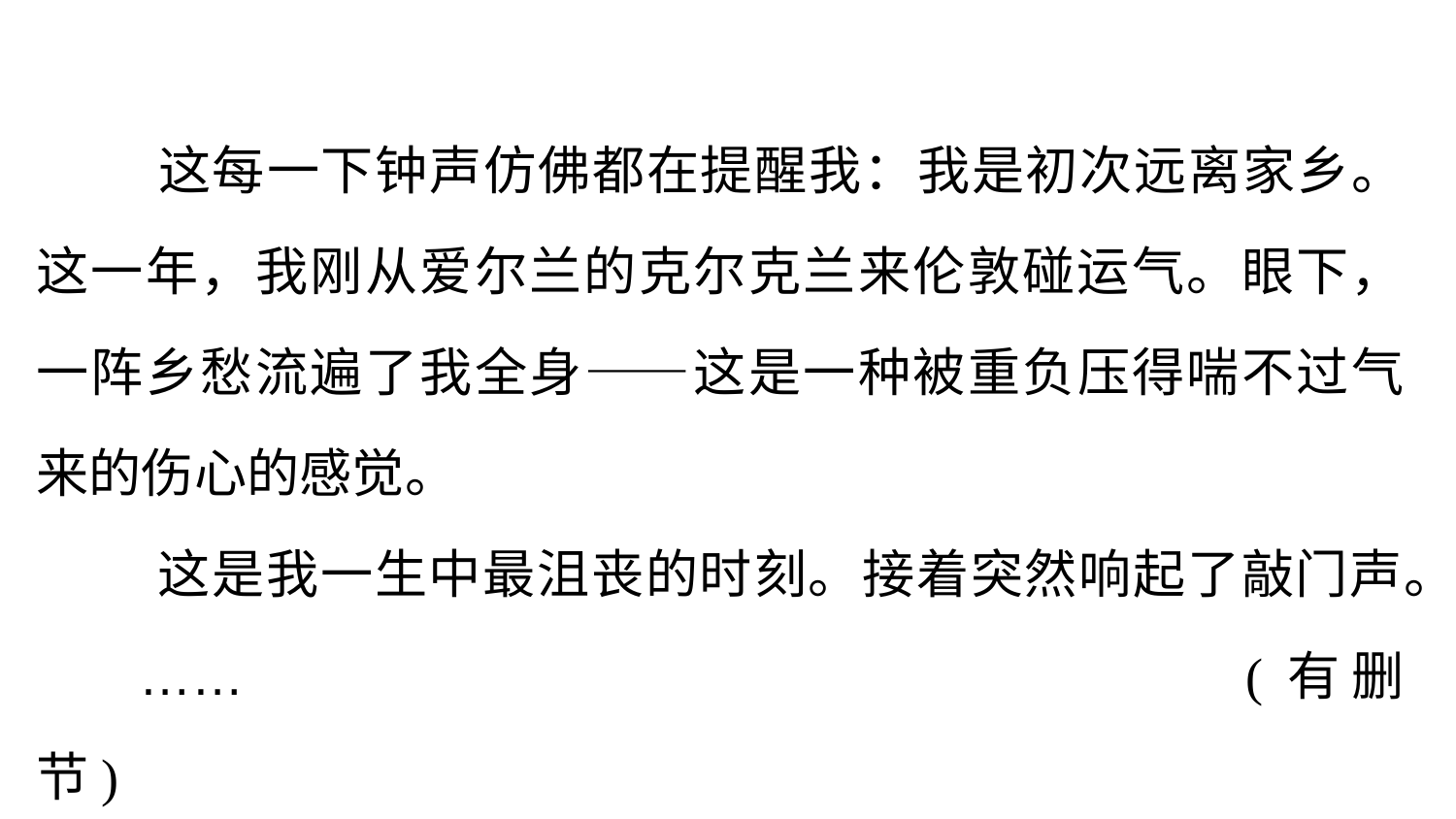

这每一下钟声仿佛都在提醒我：我是初次远离家乡。这一年，我刚从爱尔兰的克尔克兰来伦敦碰运气。眼下，一阵乡愁流遍了我全身——这是一种被重负压得喘不过气来的伤心的感觉。
        这是我一生中最沮丧的时刻。接着突然响起了敲门声。
    ……							(有删节)